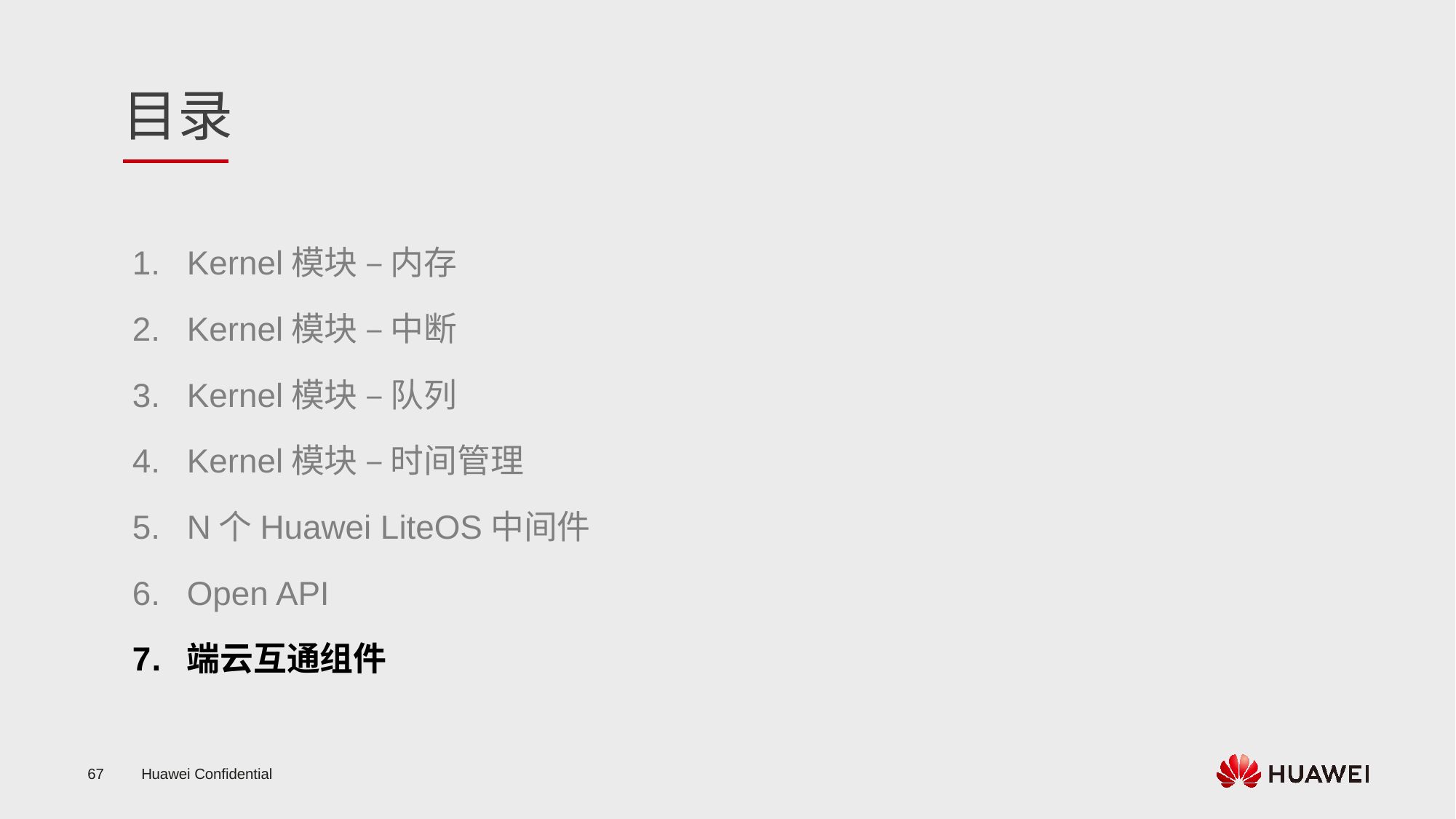

Kernel模块 – 内存
Kernel模块 – 中断
Kernel模块 – 队列
Kernel模块 – 时间管理
N个Huawei LiteOS中间件
Open API
端云互通组件